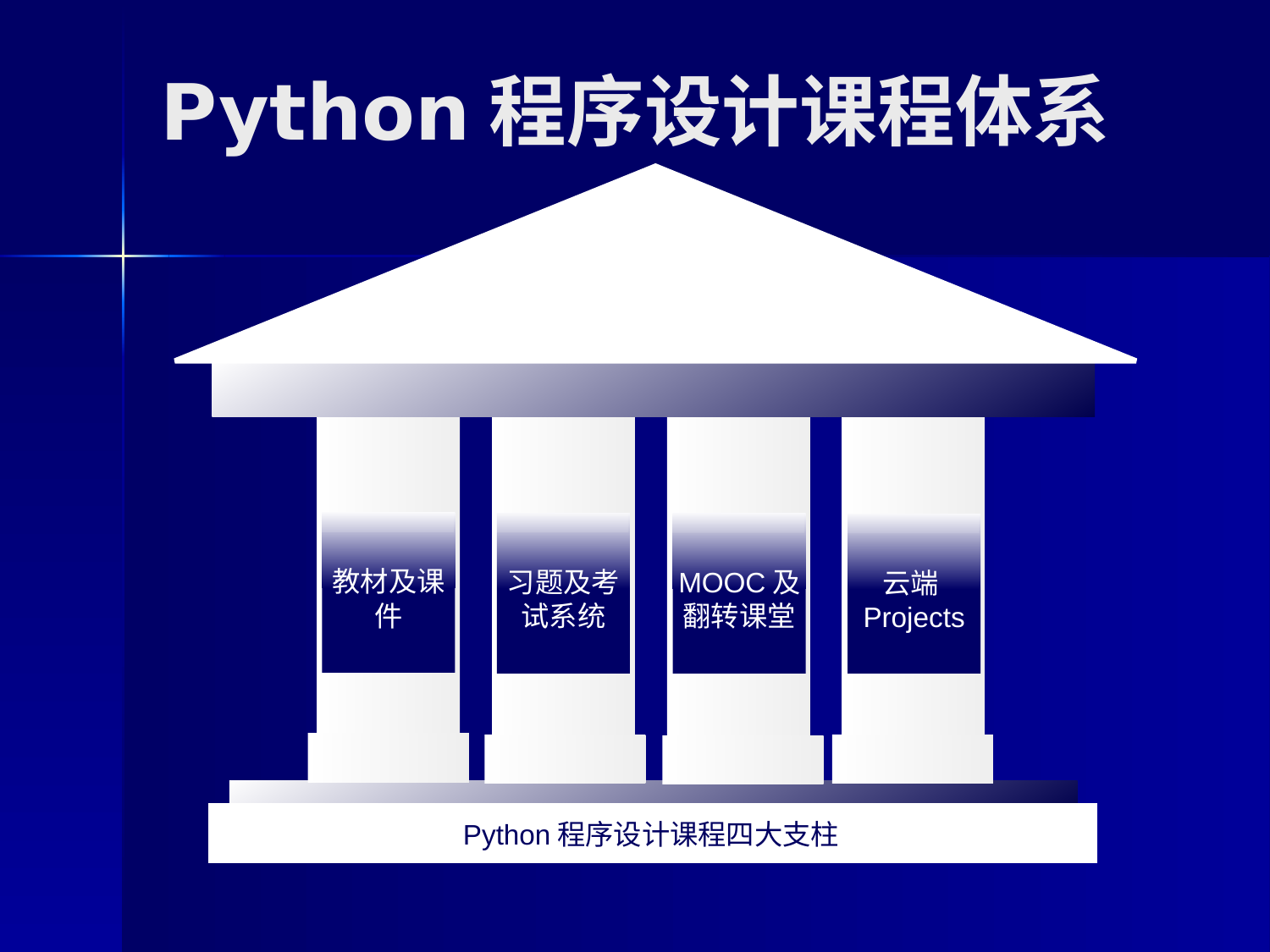

# Python程序设计课程体系

教材及课件

习题及考试系统

MOOC及翻转课堂

云端Projects

Python程序设计课程四大支柱